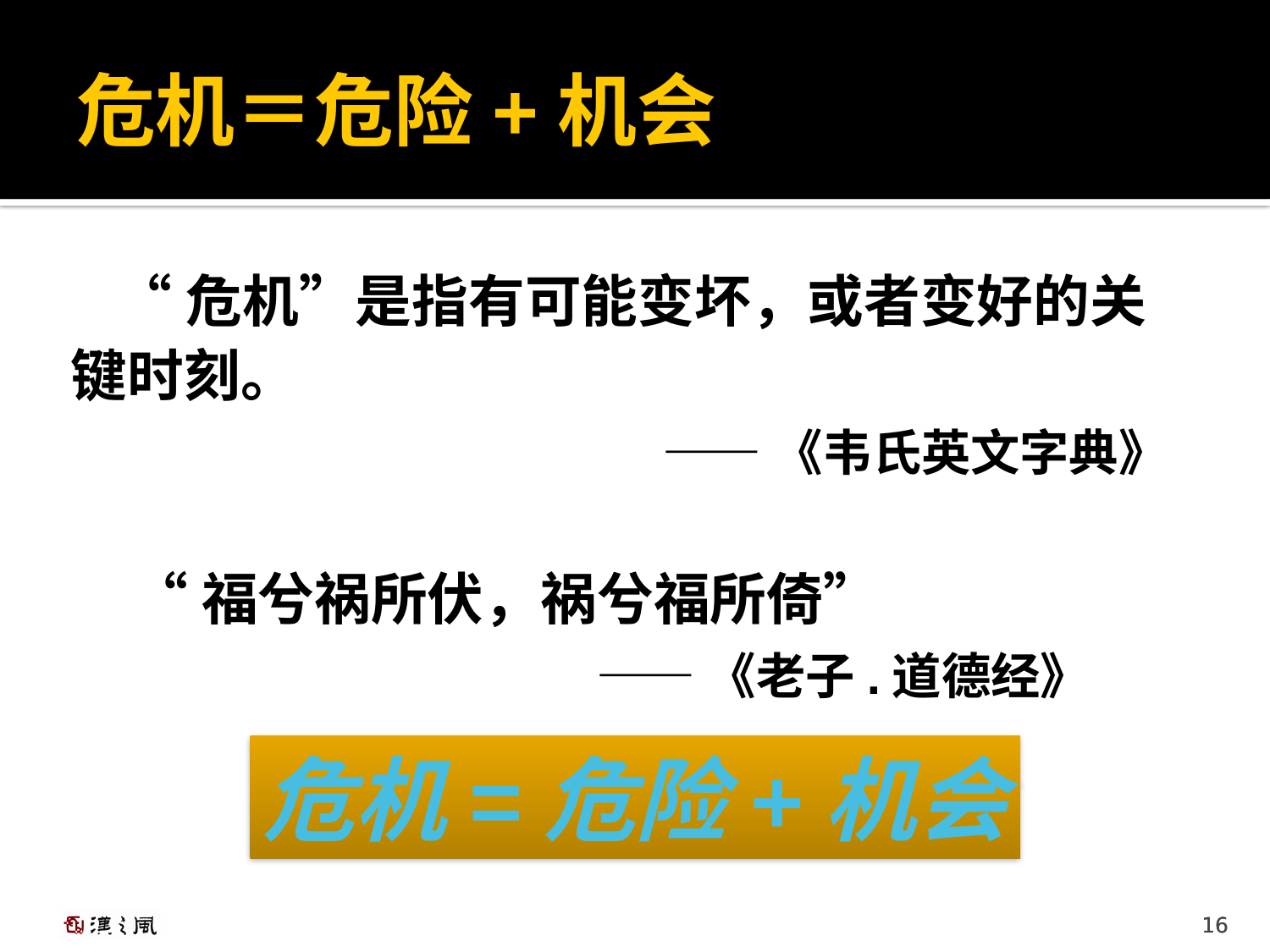

“危机”是指有可能变坏，或者变好的关键时刻。
                       ——《韦氏英文字典》

 “福兮祸所伏，祸兮福所倚”
                                     ——《老子.道德经》

危机＝危险+机会
危机=危险+机会
16
16